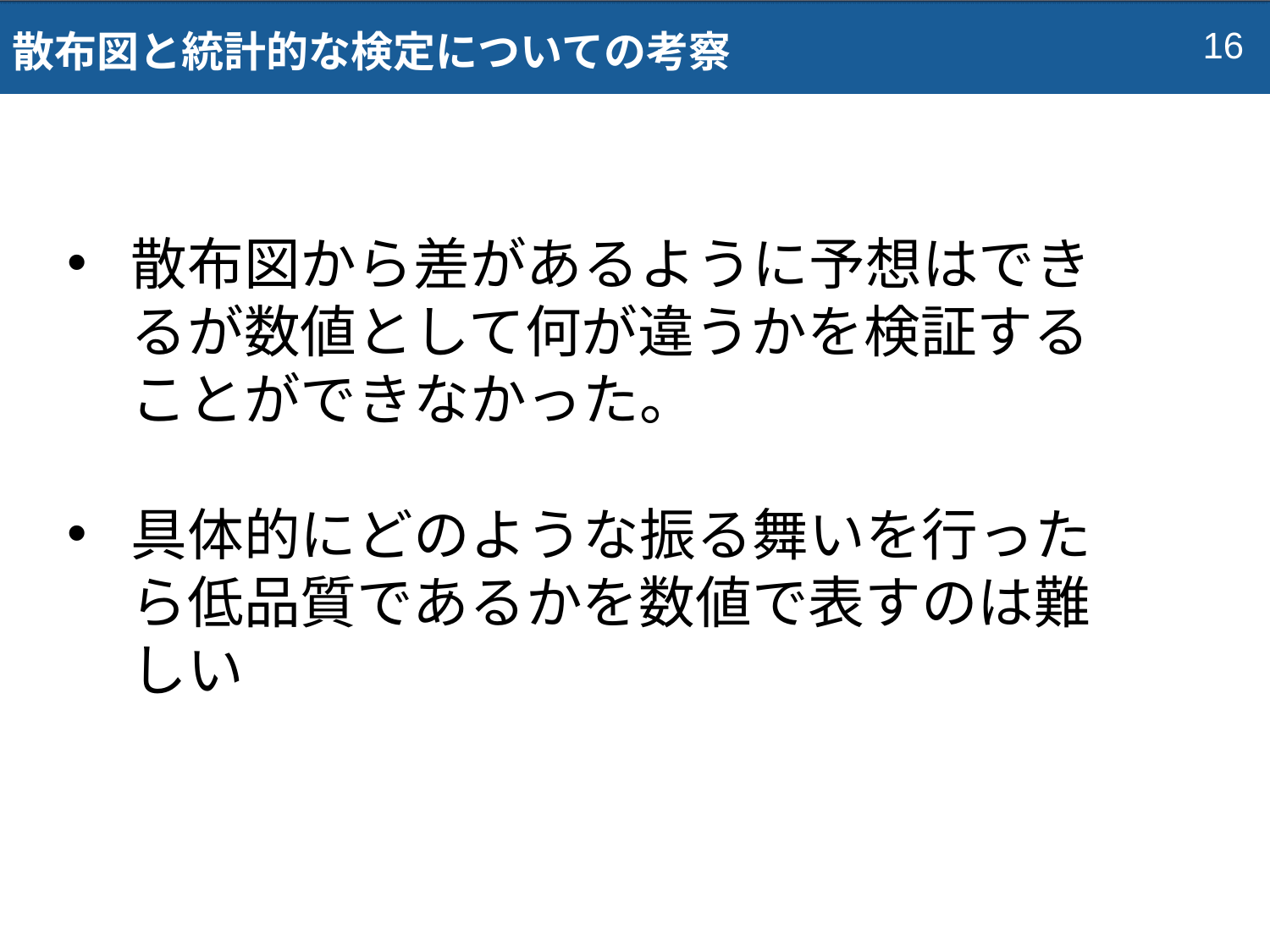

散布図と統計的な検定についての考察
16
散布図から差があるように予想はできるが数値として何が違うかを検証することができなかった。

具体的にどのような振る舞いを行ったら低品質であるかを数値で表すのは難しい